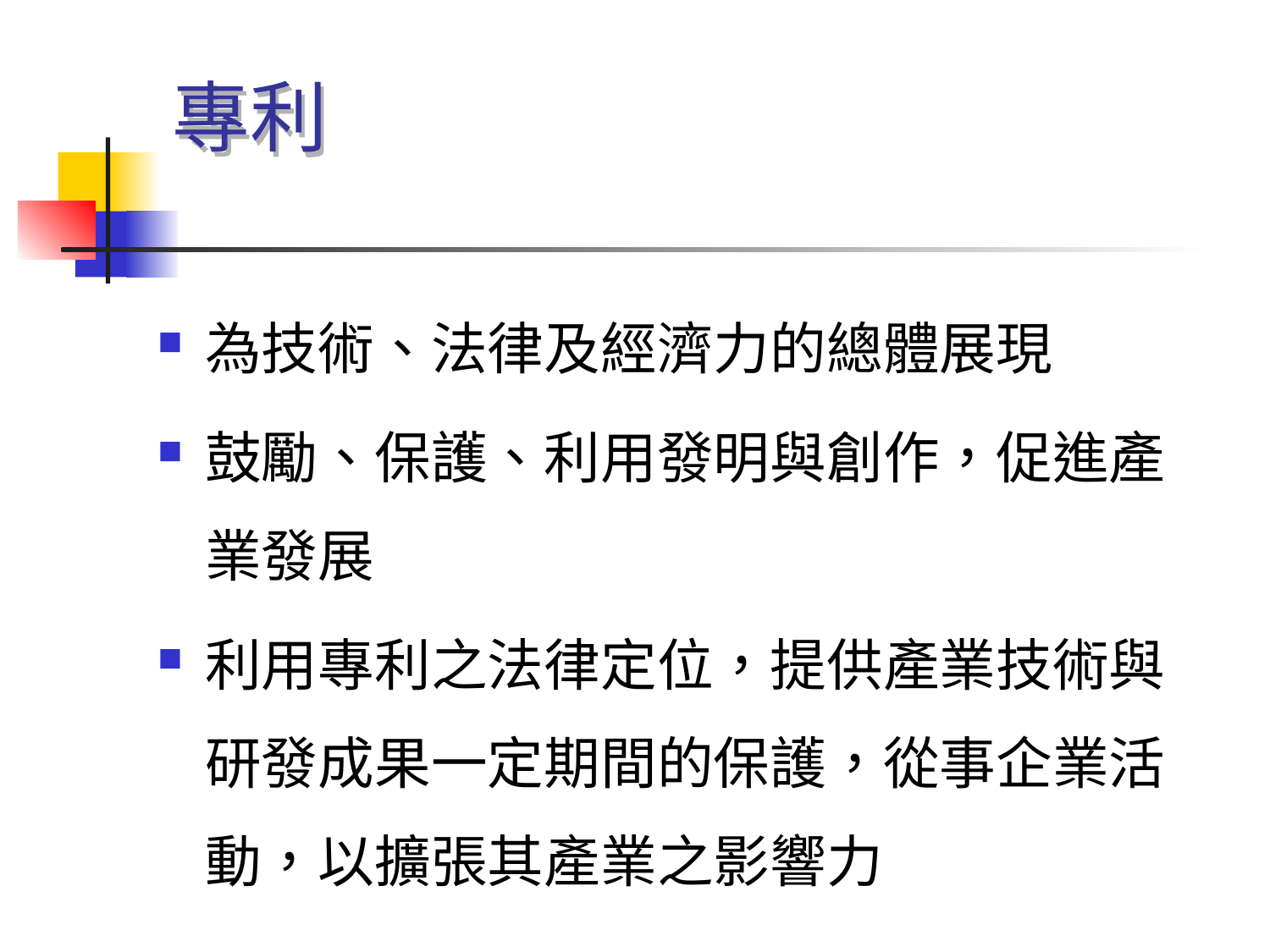

# 專利
為技術、法律及經濟力的總體展現
鼓勵、保護、利用發明與創作，促進產業發展
利用專利之法律定位，提供產業技術與研發成果一定期間的保護，從事企業活動，以擴張其產業之影響力